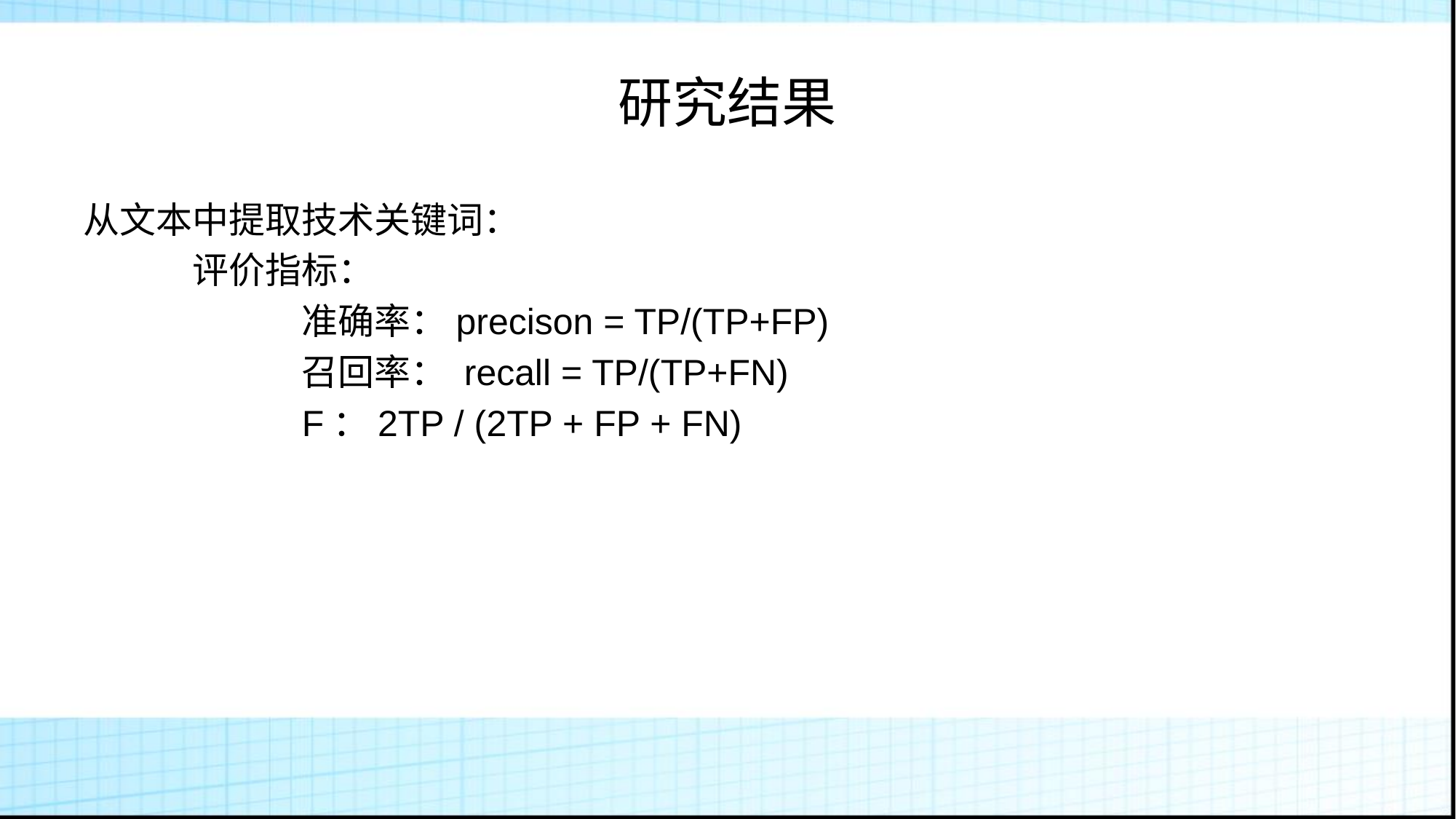

# 研究结果
从文本中提取技术关键词：
	评价指标：
		准确率：precison = TP/(TP+FP)
	召回率： recall = TP/(TP+FN)
	F：2TP / (2TP + FP + FN)